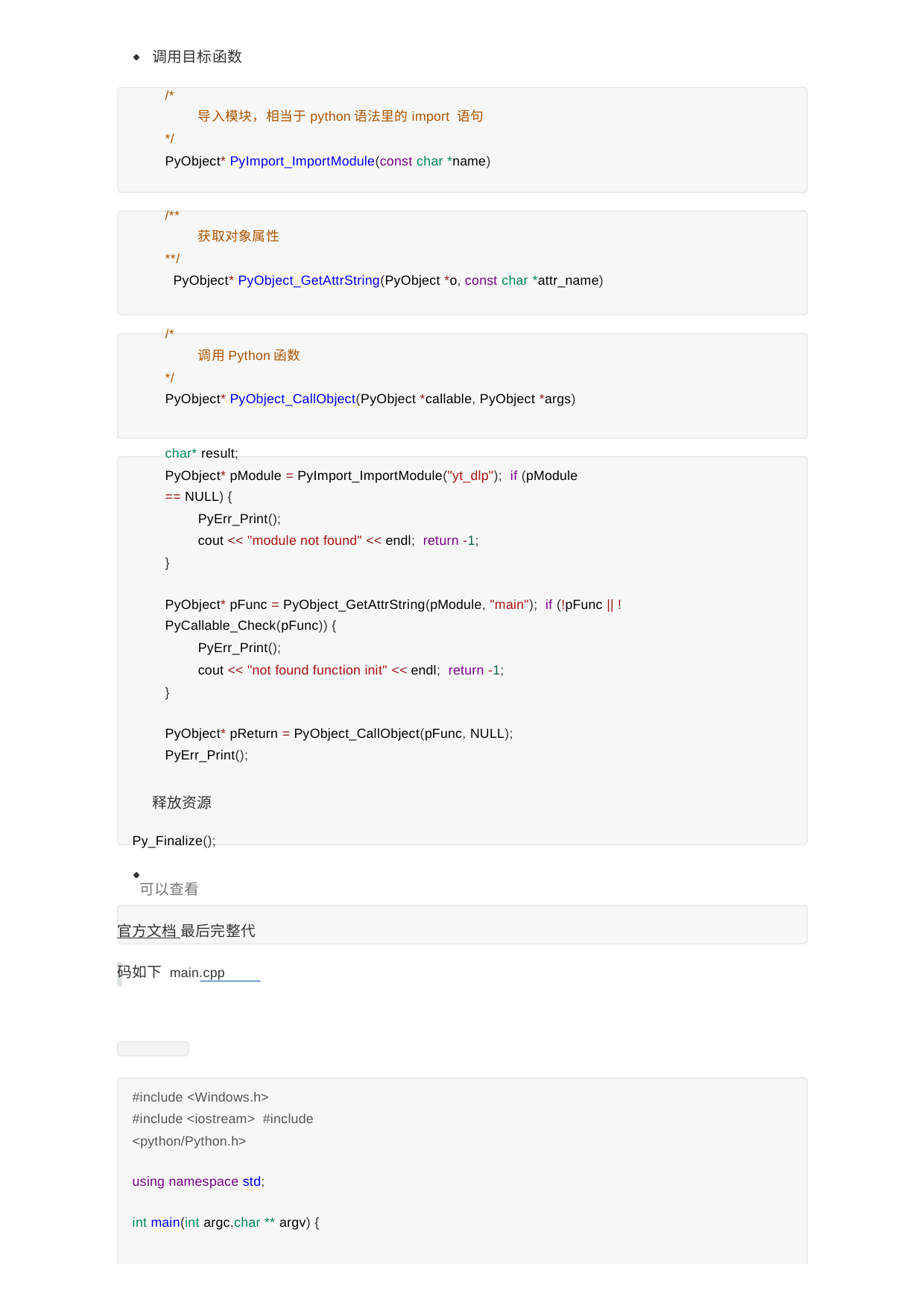

调用目标函数

/*
导入模块，相当于python语法里的import 语句
*/
PyObject* PyImport_ImportModule(const char *name)

/**
获取对象属性
**/
PyObject* PyObject_GetAttrString(PyObject *o, const char *attr_name)

/*
调用Python函数
*/
PyObject* PyObject_CallObject(PyObject *callable, PyObject *args)

char* result;
PyObject* pModule = PyImport_ImportModule("yt_dlp");  if (pModule == NULL) {
PyErr_Print();
cout << "module not found" << endl;  return -1;
}

PyObject* pFunc = PyObject_GetAttrString(pModule, "main");  if (!pFunc || !PyCallable_Check(pFunc)) {
PyErr_Print();
cout << "not found function init" << endl;  return -1;
}

PyObject* pReturn = PyObject_CallObject(pFunc, NULL);  PyErr_Print();

释放资源

Py_Finalize();

可以查看官方文档 最后完整代码如下 main.cpp

#include <Windows.h>
#include <iostream>  #include <python/Python.h>

using namespace std;

int main(int argc,char ** argv) {